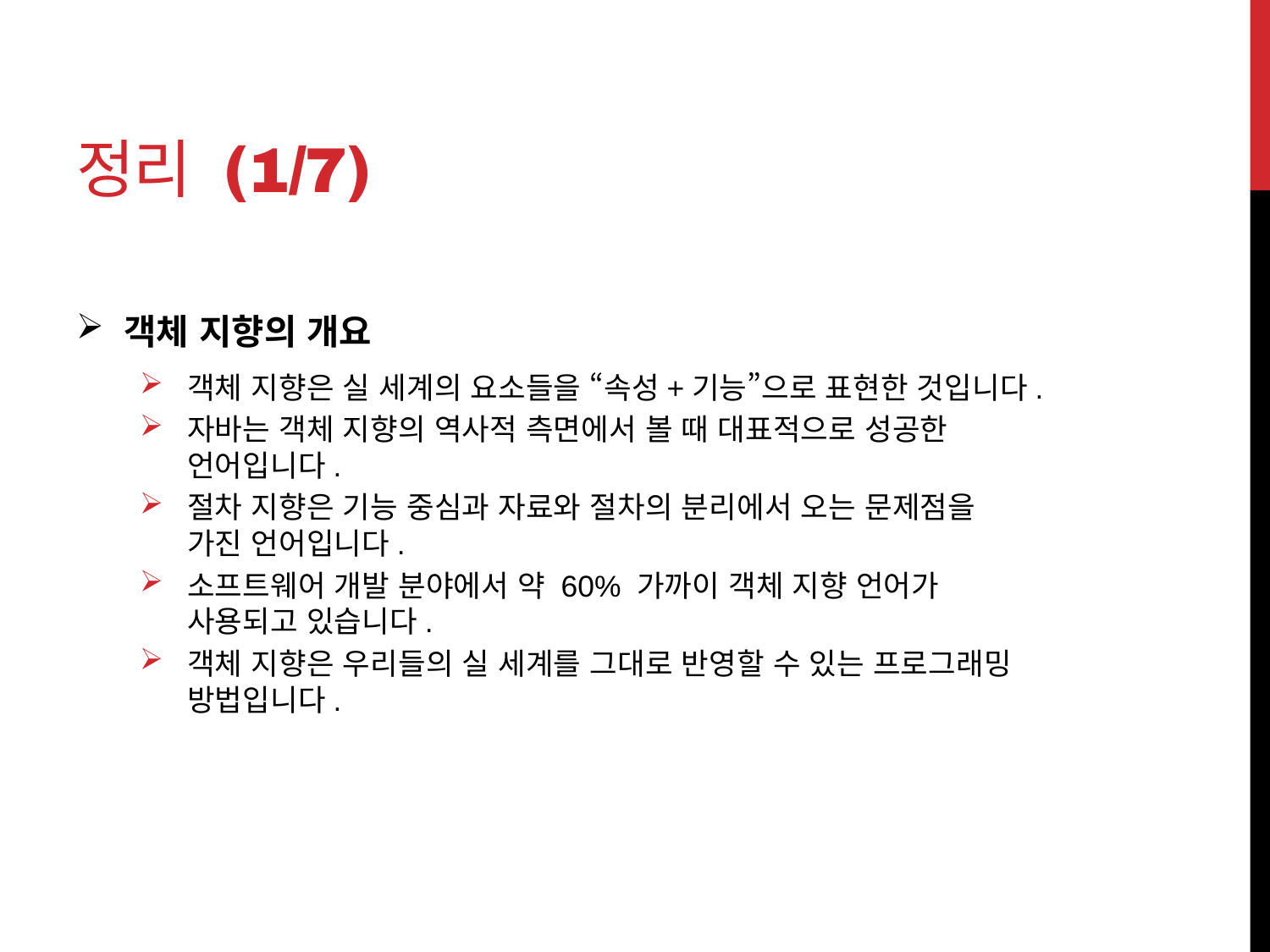

# 정리 (1/7)

객체 지향의 개요
객체 지향은 실 세계의 요소들을 “속성+기능”으로 표현한 것입니다.
자바는 객체 지향의 역사적 측면에서 볼 때 대표적으로 성공한
언어입니다.
절차 지향은 기능 중심과 자료와 절차의 분리에서 오는 문제점을
가진 언어입니다.
소프트웨어 개발 분야에서 약 60% 가까이 객체 지향 언어가
사용되고 있습니다.
객체 지향은 우리들의 실 세계를 그대로 반영할 수 있는 프로그래밍 방법입니다.